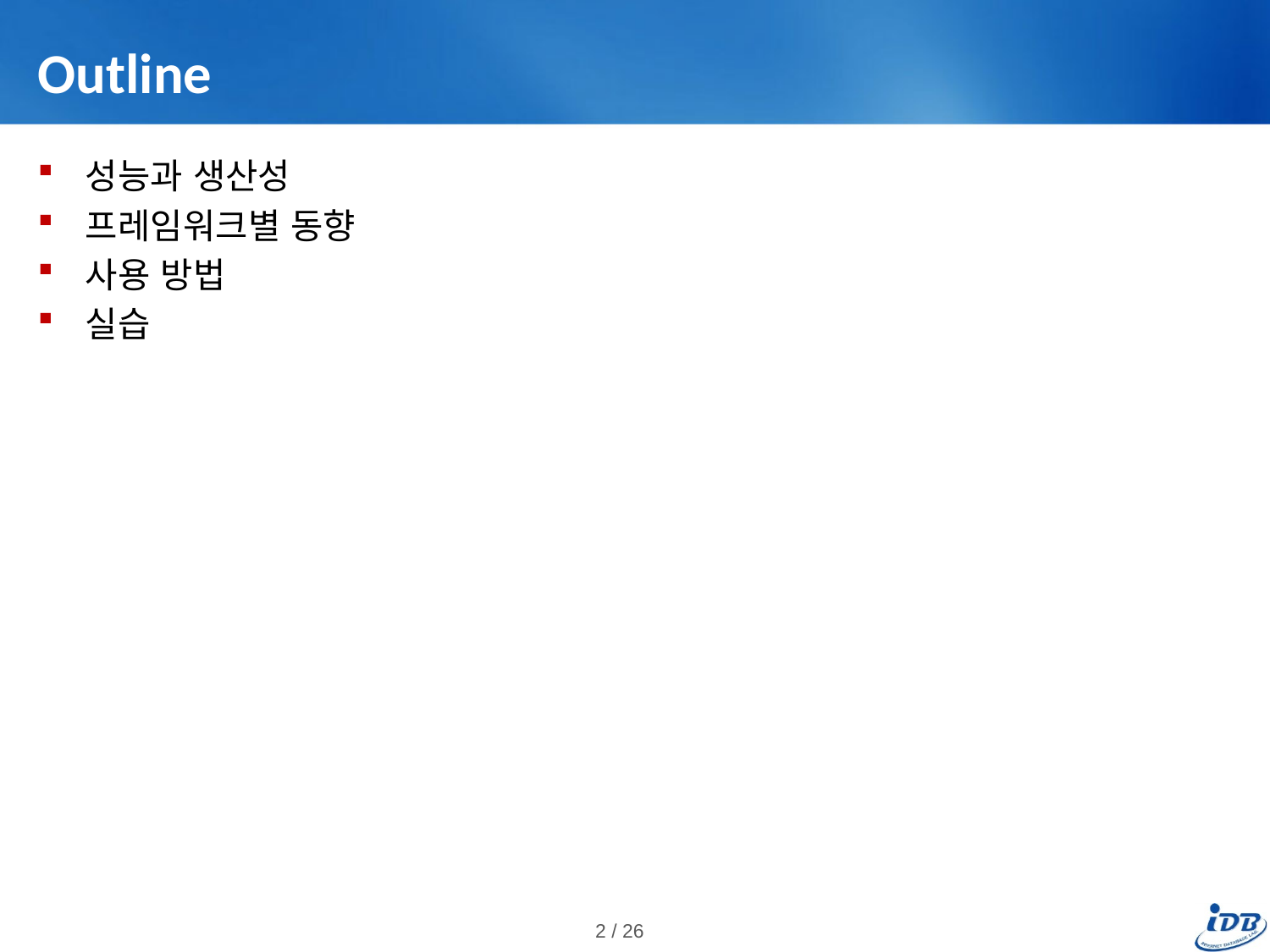

# Outline
성능과 생산성
프레임워크별 동향
사용 방법
실습